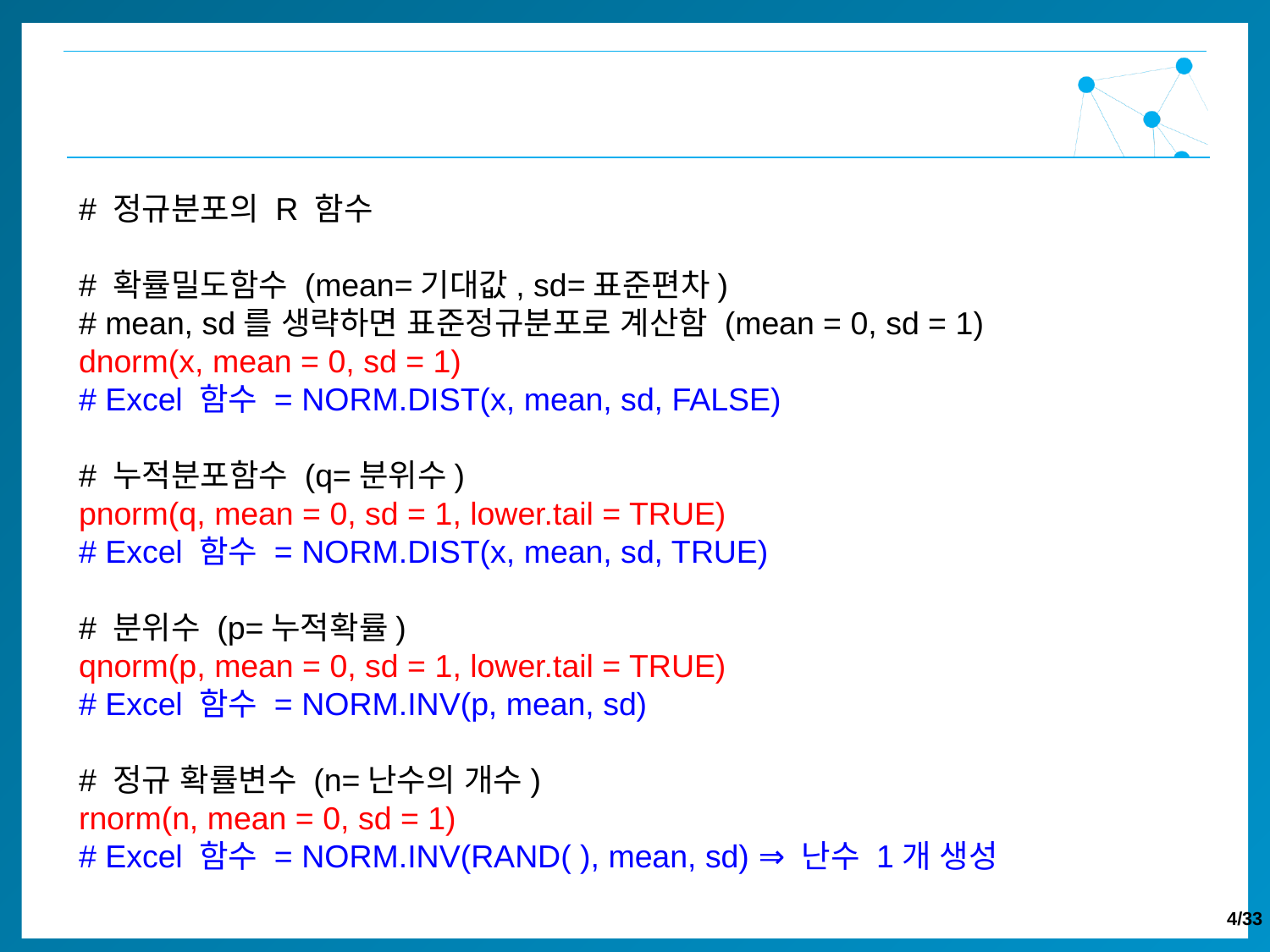

# 정규분포의 R 함수

# 확률밀도함수 (mean=기대값, sd=표준편차)
# mean, sd를 생략하면 표준정규분포로 계산함 (mean = 0, sd = 1)
dnorm(x, mean = 0, sd = 1)
# Excel 함수 = NORM.DIST(x, mean, sd, FALSE)

# 누적분포함수 (q=분위수)
pnorm(q, mean = 0, sd = 1, lower.tail = TRUE)
# Excel 함수 = NORM.DIST(x, mean, sd, TRUE)

# 분위수 (p=누적확률)
qnorm(p, mean = 0, sd = 1, lower.tail = TRUE)
# Excel 함수 = NORM.INV(p, mean, sd)

# 정규 확률변수 (n=난수의 개수)
rnorm(n, mean = 0, sd = 1)
# Excel 함수 = NORM.INV(RAND( ), mean, sd) ⇒ 난수 1개 생성